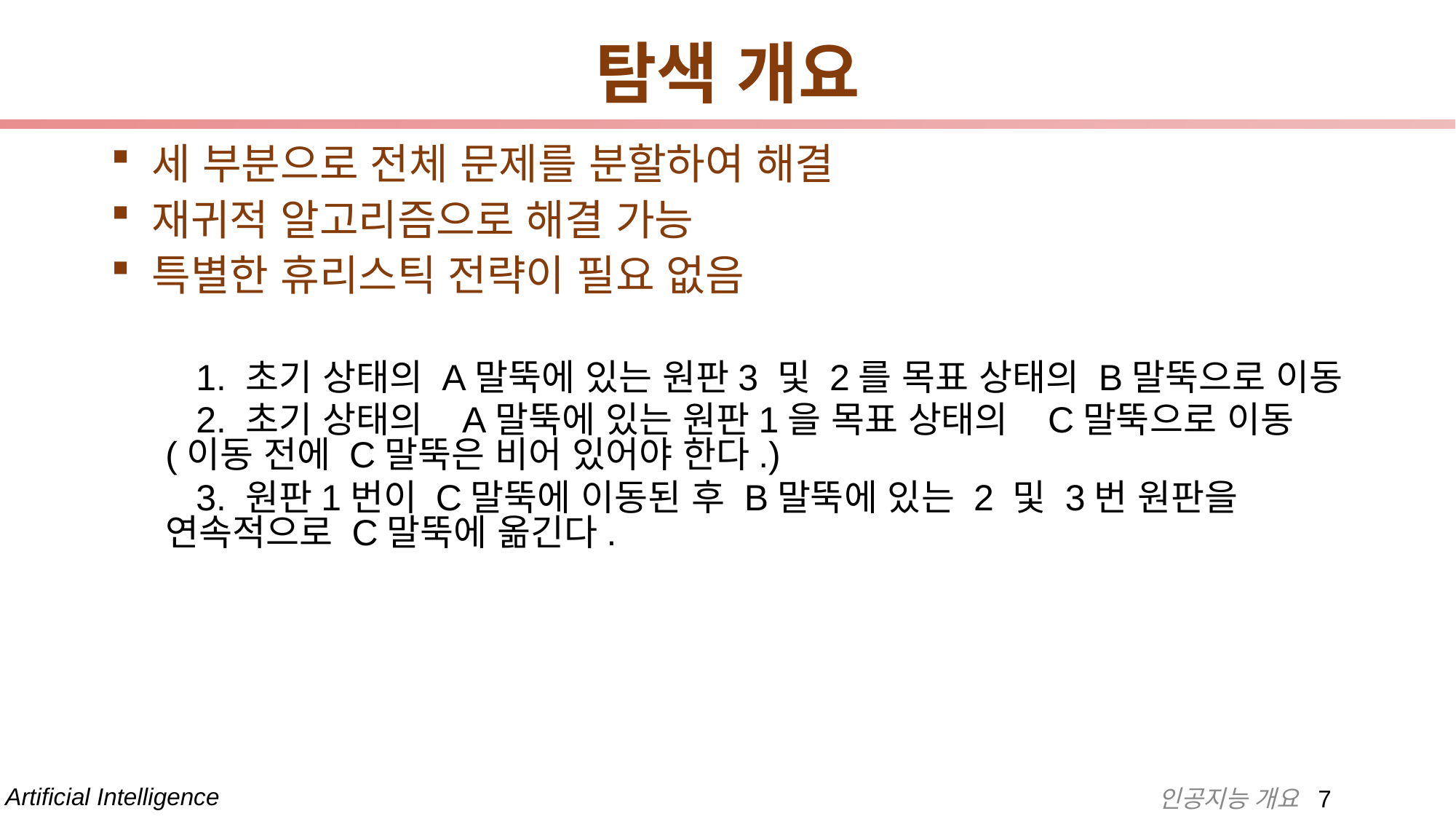

# 탐색 개요
세 부분으로 전체 문제를 분할하여 해결
재귀적 알고리즘으로 해결 가능
특별한 휴리스틱 전략이 필요 없음

   1. 초기 상태의 A말뚝에 있는 원판3 및 2를 목표 상태의 B말뚝으로 이동
   2. 초기 상태의   A말뚝에 있는 원판1을 목표 상태의   C말뚝으로 이동(이동 전에 C말뚝은 비어 있어야 한다.)
   3. 원판1번이 C말뚝에 이동된 후 B말뚝에 있는 2 및 3번 원판을 연속적으로 C말뚝에 옮긴다.